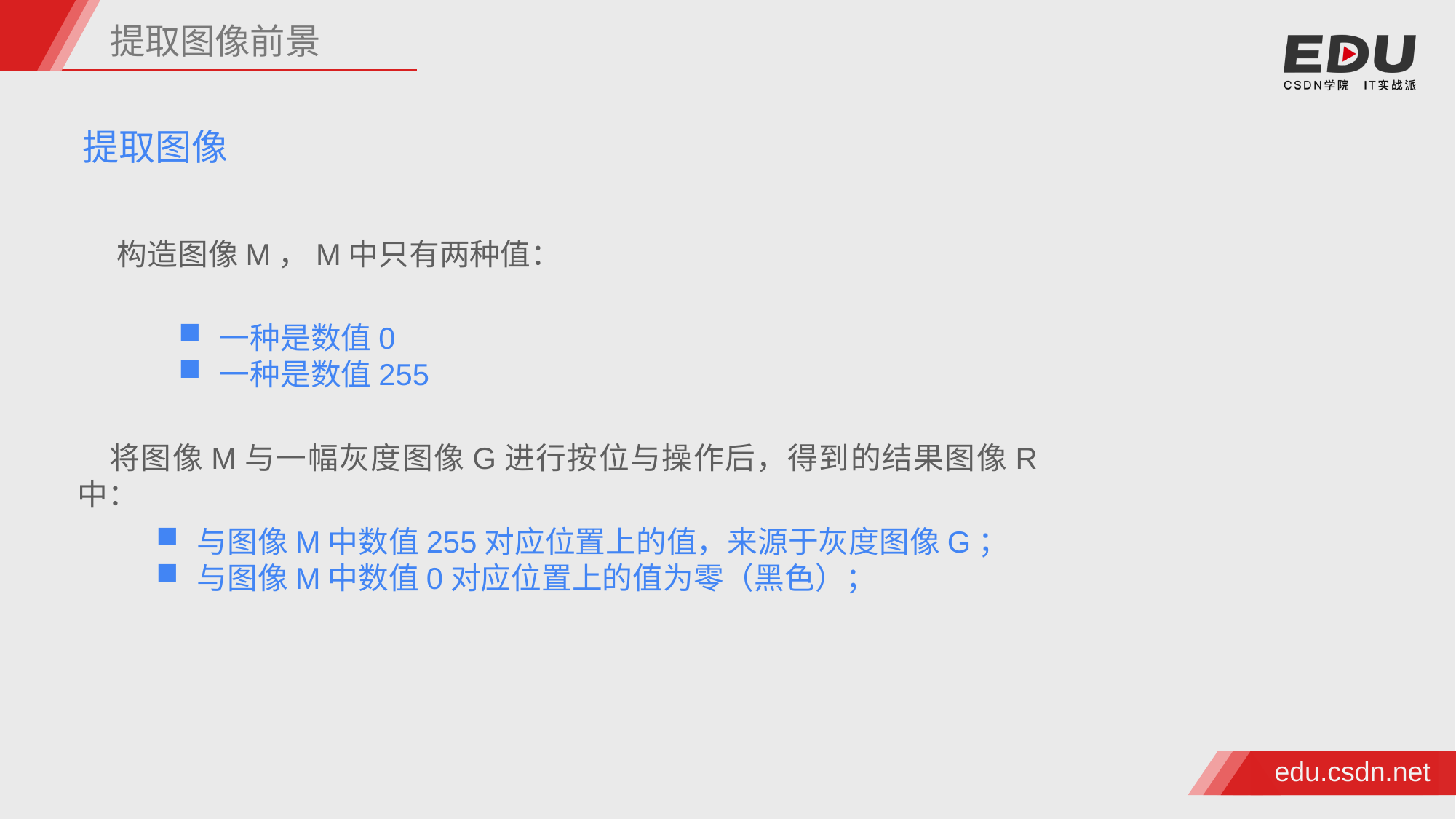

提取图像前景
提取图像
构造图像M，M中只有两种值：
一种是数值0
一种是数值255
将图像M与一幅灰度图像G进行按位与操作后，得到的结果图像R中：
与图像M中数值255对应位置上的值，来源于灰度图像G；
与图像M中数值0对应位置上的值为零（黑色）；